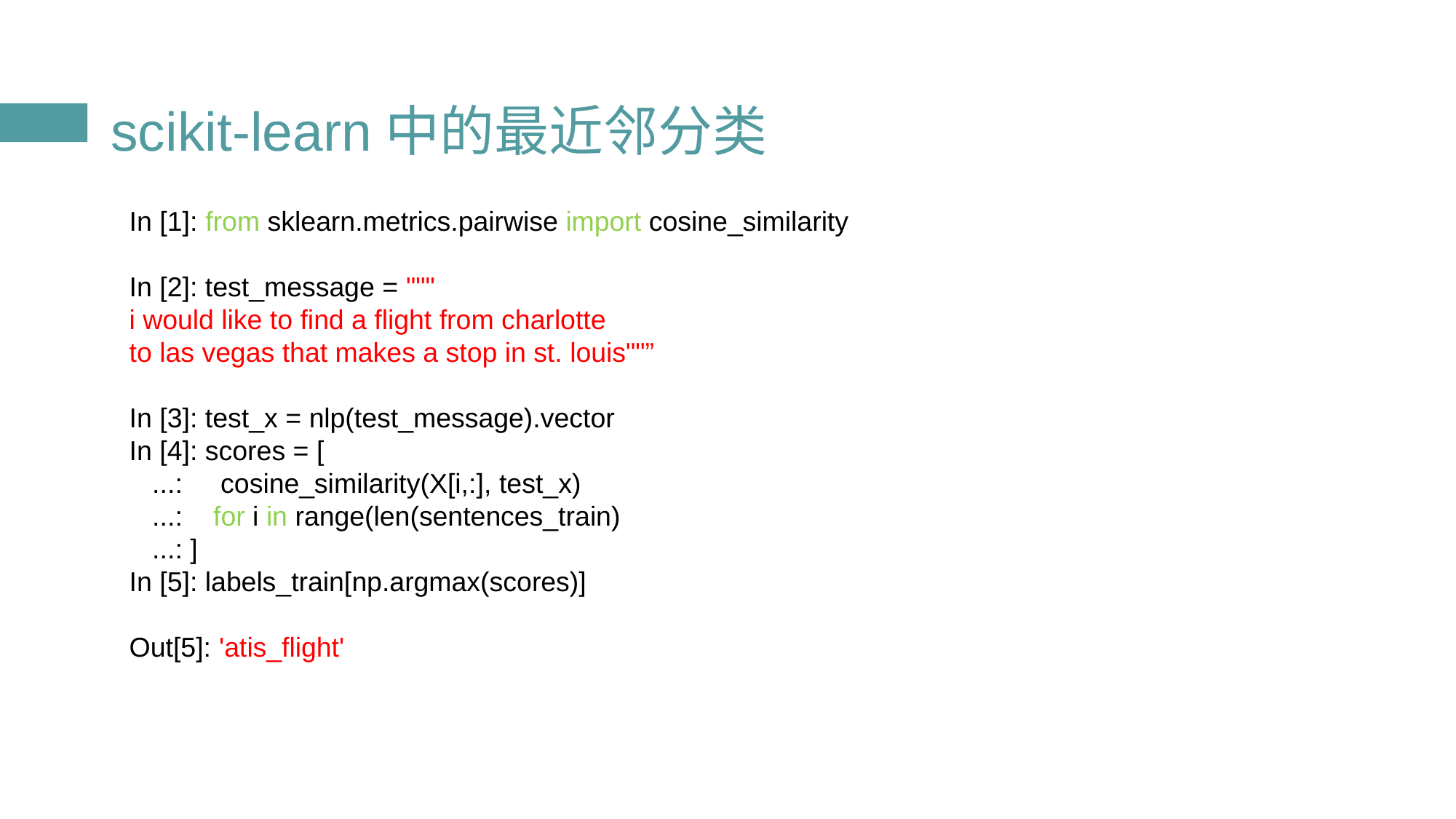

# scikit-learn中的最近邻分类
In [1]: from sklearn.metrics.pairwise import cosine_similarity

In [2]: test_message = """
i would like to find a flight from charlotte
to las vegas that makes a stop in st. louis""”

In [3]: test_x = nlp(test_message).vector
In [4]: scores = [
   ...:     cosine_similarity(X[i,:], test_x)
   ...:    for i in range(len(sentences_train)
   ...: ]
In [5]: labels_train[np.argmax(scores)]

Out[5]: 'atis_flight'